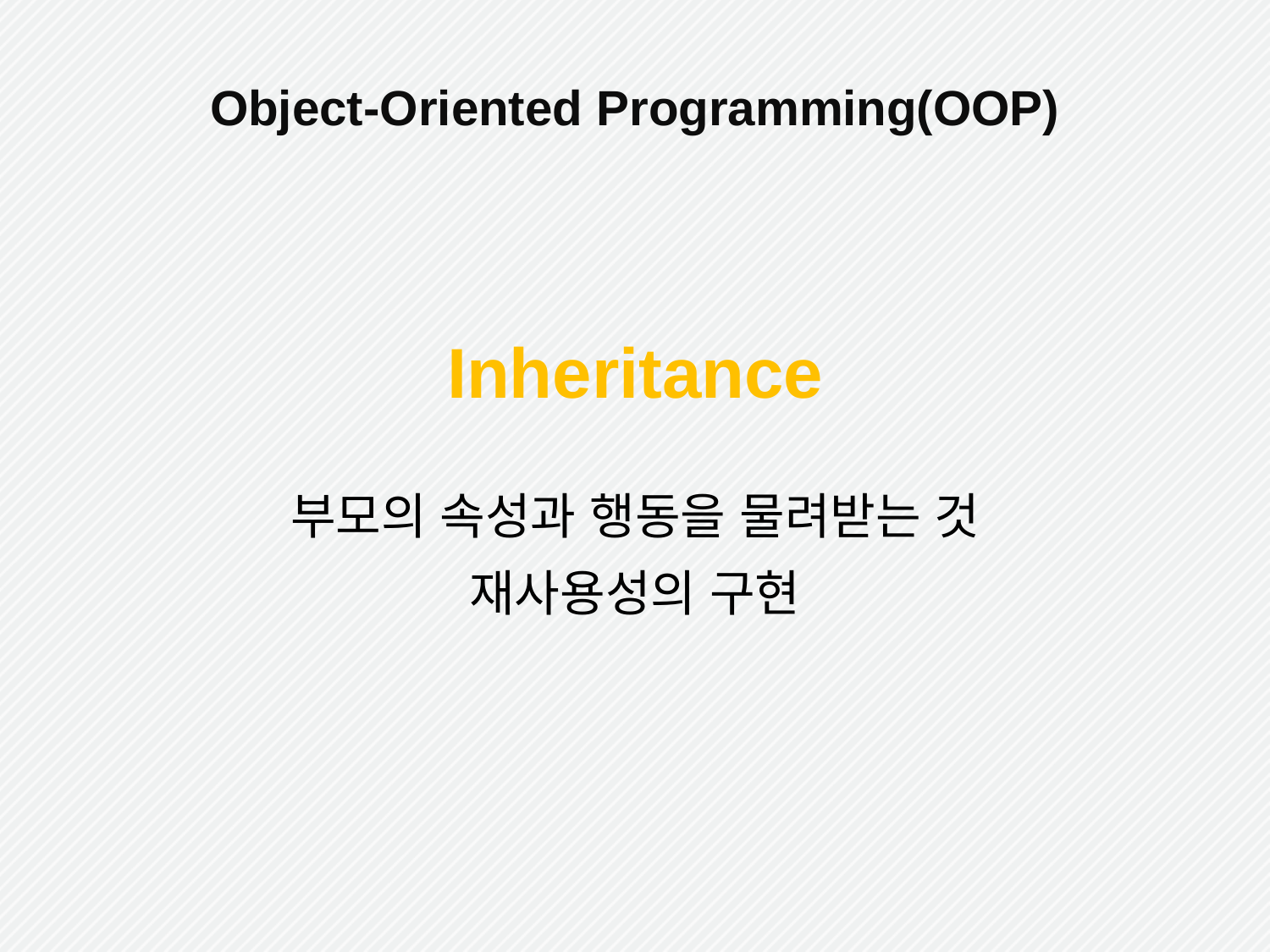

Object-Oriented Programming(OOP)
Inheritance

부모의 속성과 행동을 물려받는 것
재사용성의 구현